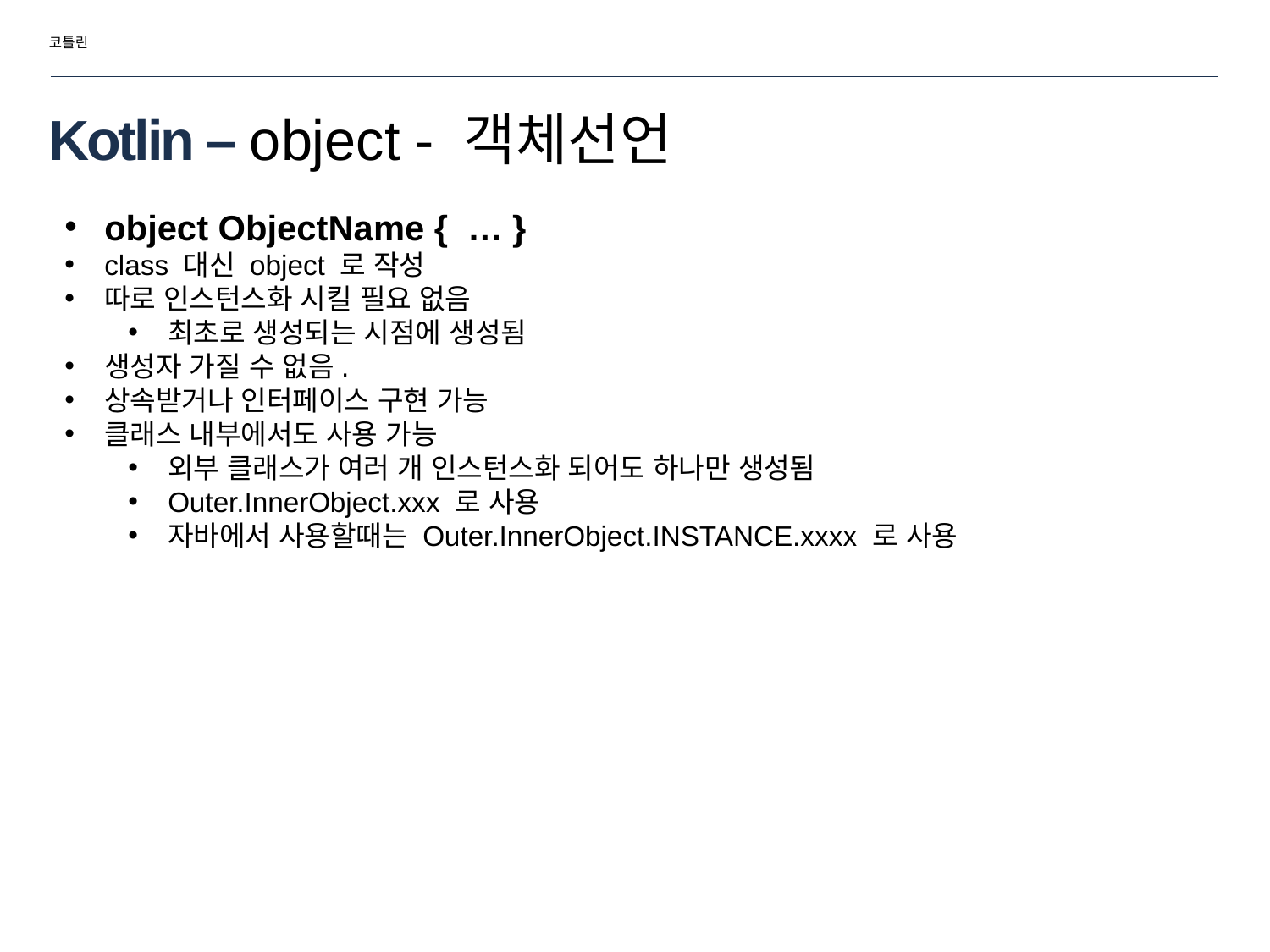

코틀린
# Kotlin – object - 객체선언

object ObjectName {  … }
class 대신 object 로 작성
따로 인스턴스화 시킬 필요 없음
최초로 생성되는 시점에 생성됨
생성자 가질 수 없음.
상속받거나 인터페이스 구현 가능
클래스 내부에서도 사용 가능
외부 클래스가 여러 개 인스턴스화 되어도 하나만 생성됨
Outer.InnerObject.xxx 로 사용
자바에서 사용할때는 Outer.InnerObject.INSTANCE.xxxx 로 사용